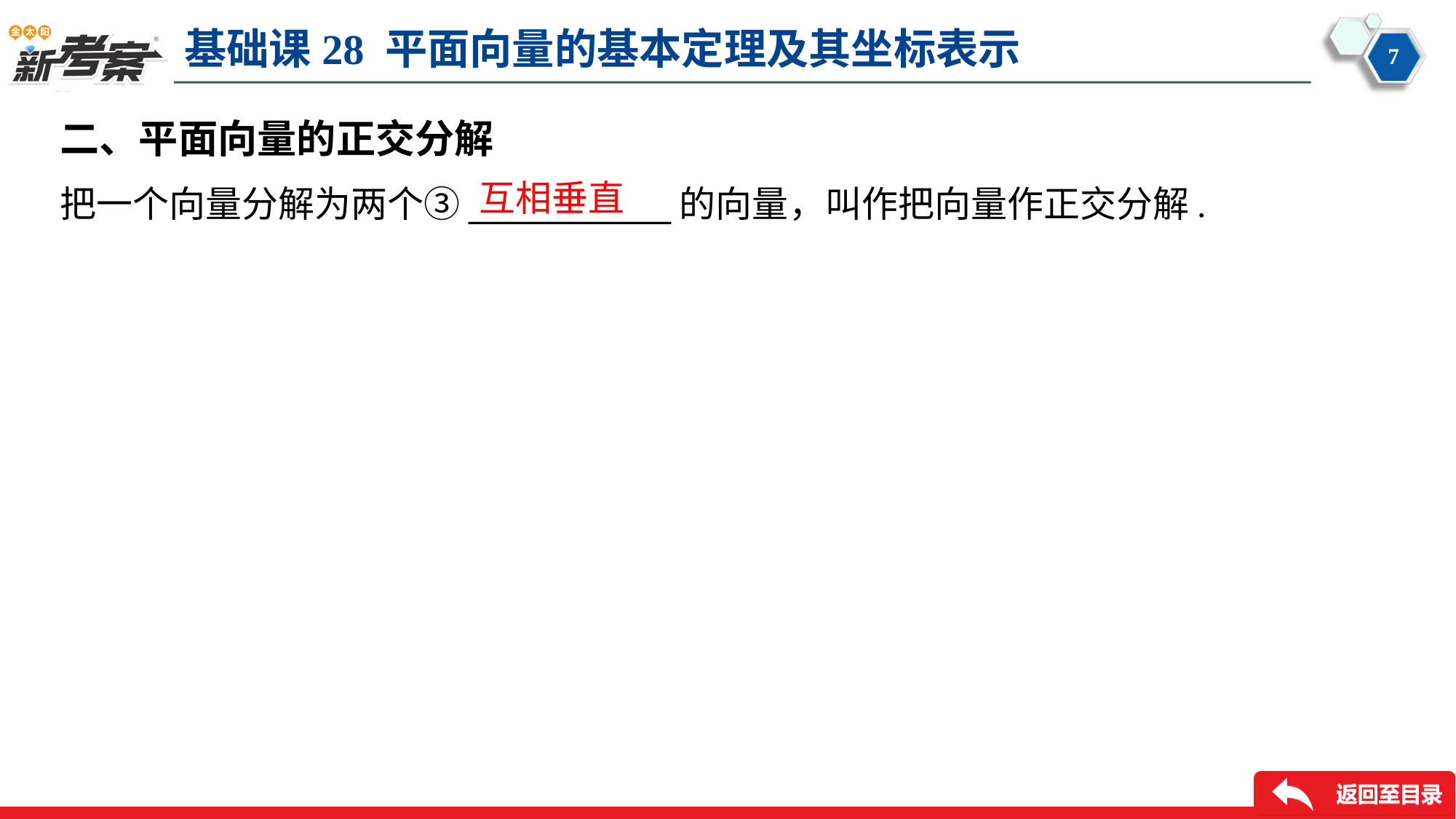

二、平面向量的正交分解
互相垂直
把一个向量分解为两个③__________的向量，叫作把向量作正交分解.